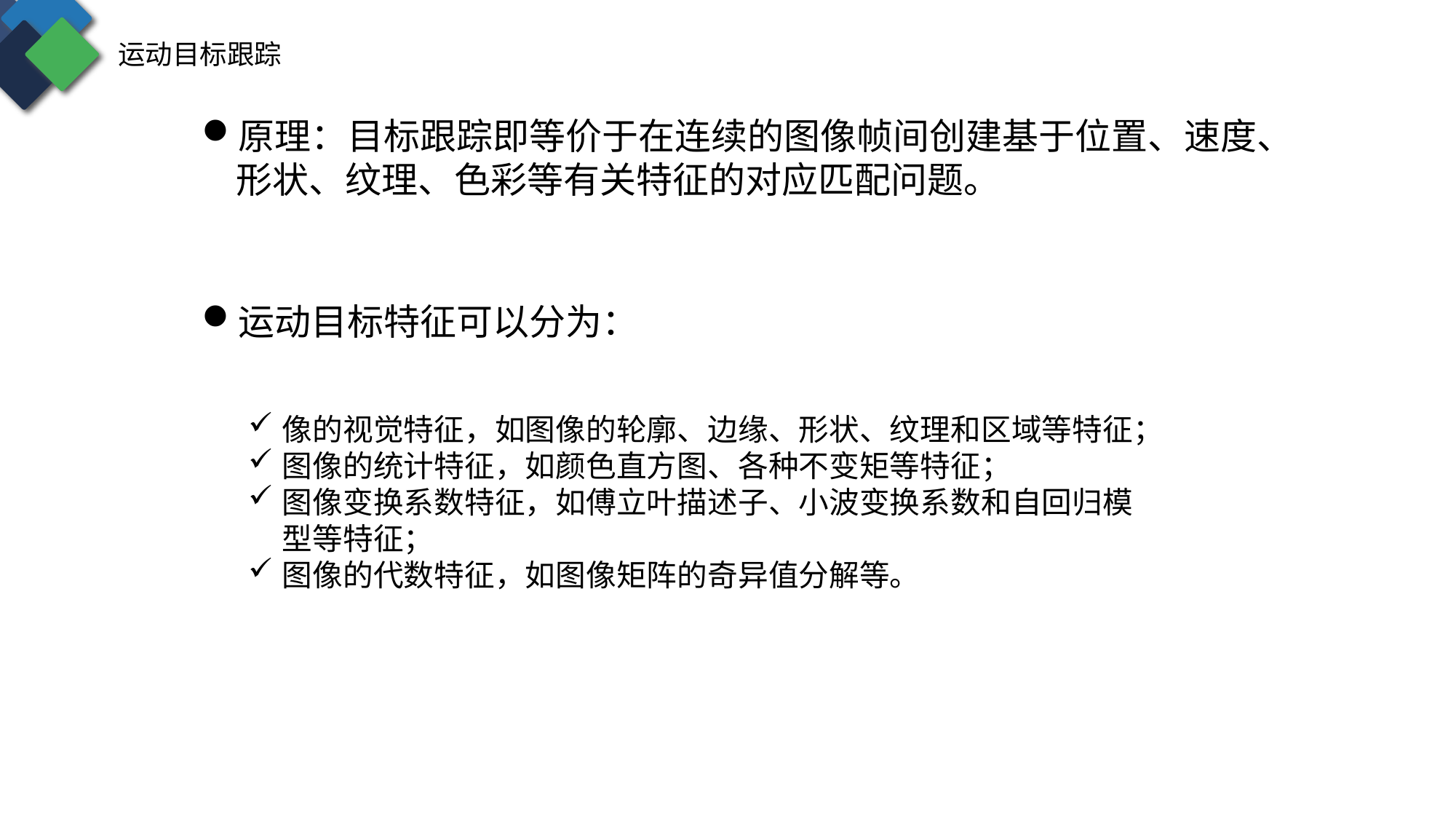

运动目标跟踪
原理：目标跟踪即等价于在连续的图像帧间创建基于位置、速度、形状、纹理、色彩等有关特征的对应匹配问题。

运动目标特征可以分为：

像的视觉特征，如图像的轮廓、边缘、形状、纹理和区域等特征；
图像的统计特征，如颜色直方图、各种不变矩等特征；
图像变换系数特征，如傅立叶描述子、小波变换系数和自回归模型等特征；
图像的代数特征，如图像矩阵的奇异值分解等。